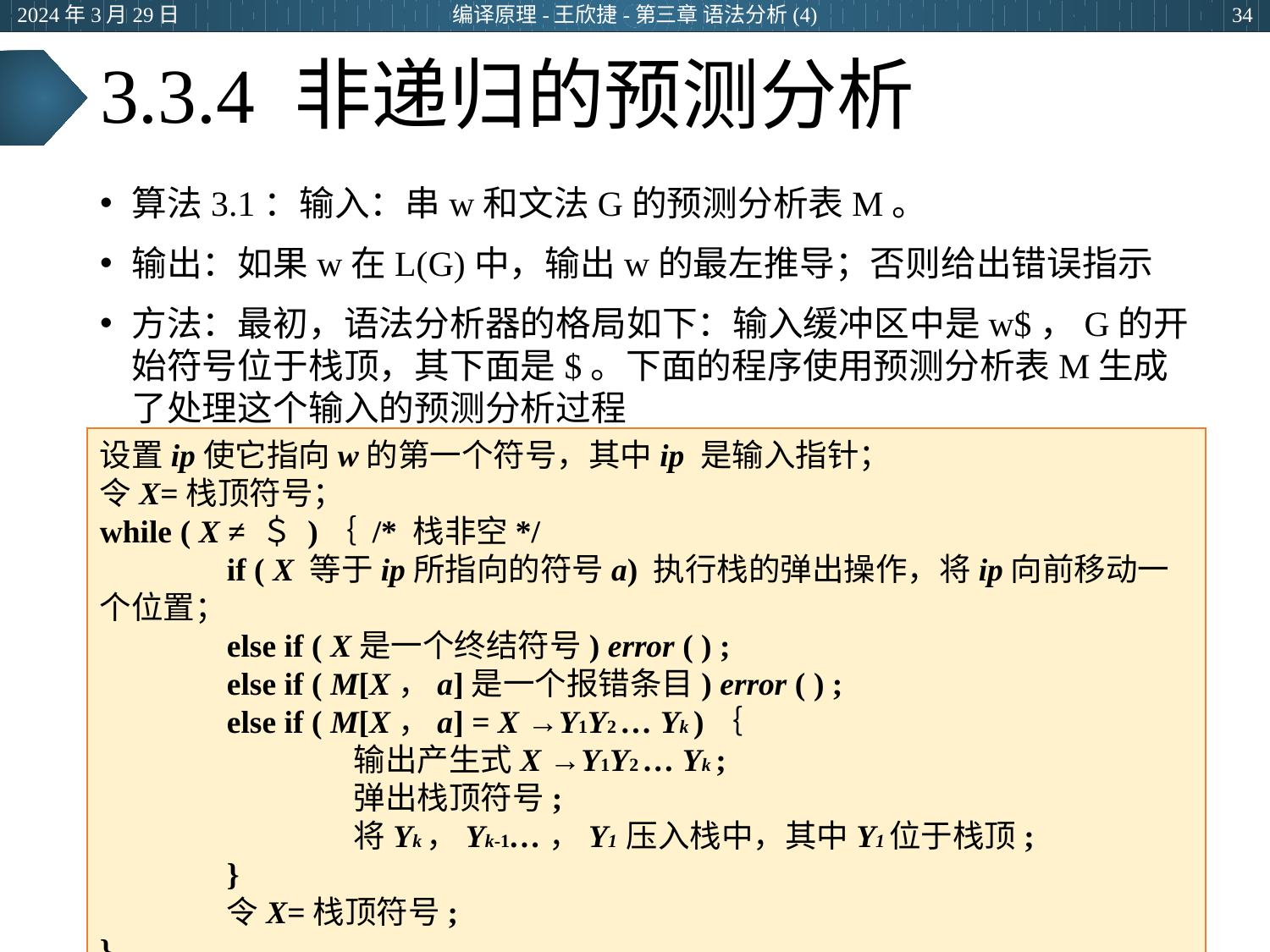

2024年3月29日
编译原理-王欣捷-第三章 语法分析(4)
34
# 3.3.4 非递归的预测分析
算法3.1：输入：串w和文法G的预测分析表M。
输出：如果w在L(G)中，输出w的最左推导；否则给出错误指示
方法：最初，语法分析器的格局如下：输入缓冲区中是w$，G的开始符号位于栈顶，其下面是$。下面的程序使用预测分析表M生成了处理这个输入的预测分析过程
设置ip使它指向w的第一个符号，其中ip 是输入指针；
令X=栈顶符号；
while ( X ≠ ＄ )｛ /* 栈非空*/
	if ( X 等于ip所指向的符号a) 执行栈的弹出操作，将ip向前移动一个位置；
	else if ( X是一个终结符号) error ( ) ;
	else if ( M[X，a]是一个报错条目) error ( ) ;
	else if ( M[X，a] = X →Y1Y2 … Yk )｛
		输出产生式X →Y1Y2 … Yk ;
		弹出栈顶符号;
		将Yk，Yk-1…，Y1 压入栈中，其中Y1位于栈顶;
	}
	令X=栈顶符号;
}